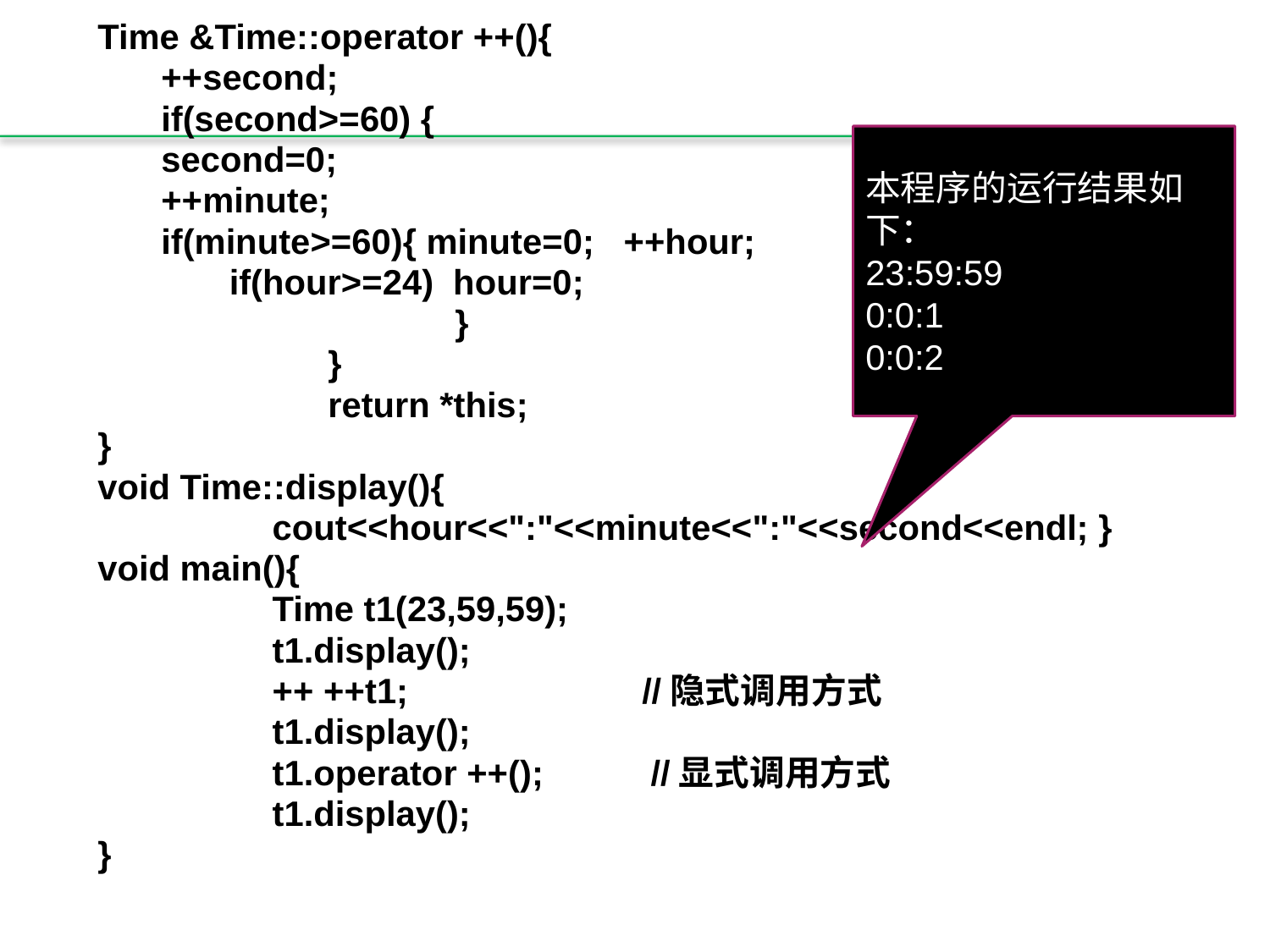

Time &Time::operator ++(){
++second;
if(second>=60) {
second=0;
++minute;
if(minute>=60){ minute=0;   ++hour;
       if(hour>=24)  hour=0;
			}
		}
		return *this;
}
void Time::display(){
		cout<<hour<<":"<<minute<<":"<<second<<endl; }
void main(){
		Time t1(23,59,59);
		t1.display();
		++ ++t1;                        //隐式调用方式
		t1.display();
		t1.operator ++();           //显式调用方式
		t1.display();
}
本程序的运行结果如下：
23:59:59
0:0:1
0:0:2